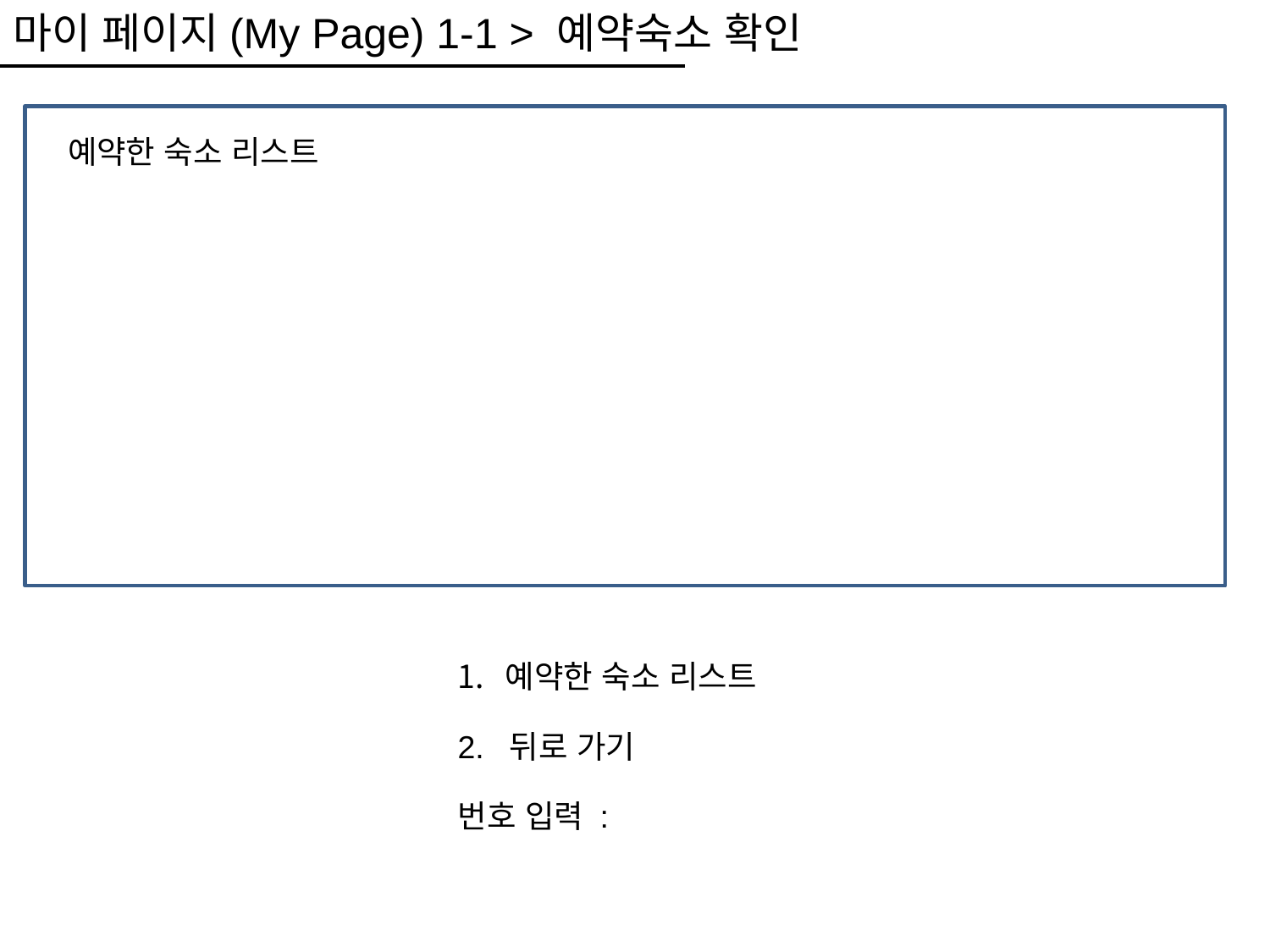

마이 페이지(My Page) 1-1 > 예약숙소 확인

예약한 숙소 리스트

예약한 숙소 리스트
2.  뒤로 가기
번호 입력 :